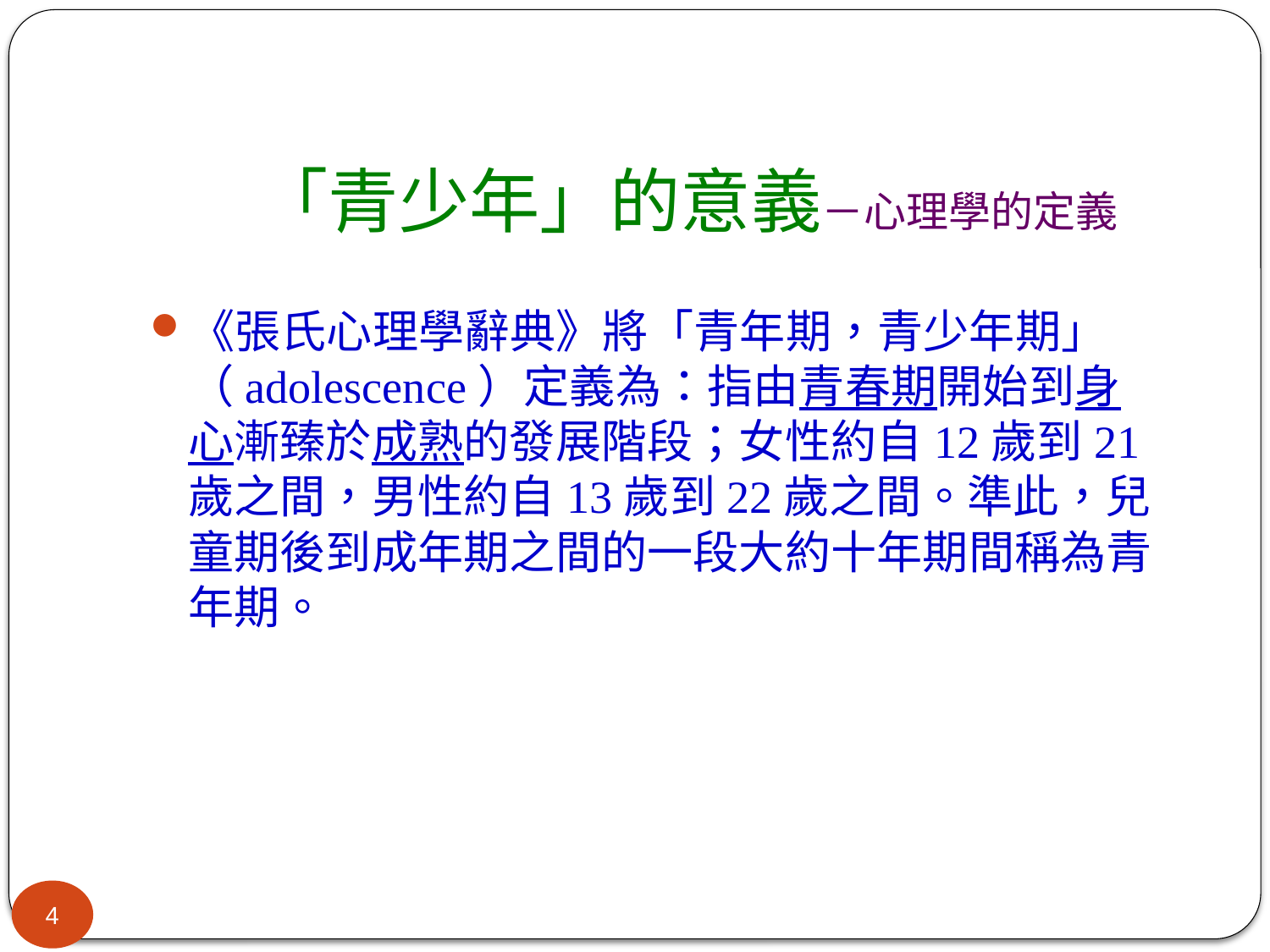

# 「青少年」的意義－心理學的定義
《張氏心理學辭典》將「青年期，青少年期」（adolescence）定義為：指由青春期開始到身心漸臻於成熟的發展階段；女性約自12歲到21歲之間，男性約自13歲到22歲之間。準此，兒童期後到成年期之間的一段大約十年期間稱為青年期。
4